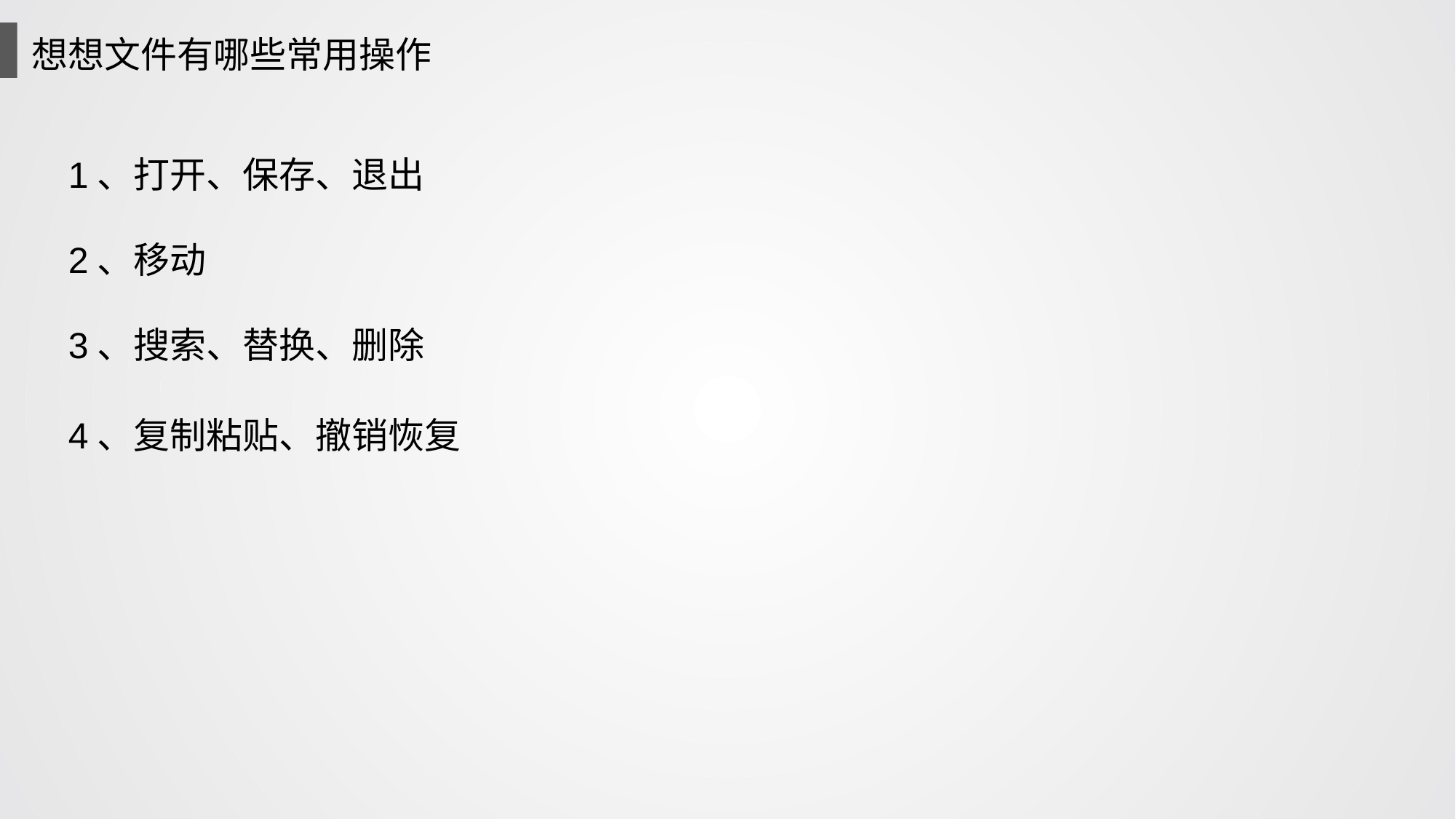

想想文件有哪些常用操作
1、打开、保存、退出
2、移动
3、搜索、替换、删除
4、复制粘贴、撤销恢复